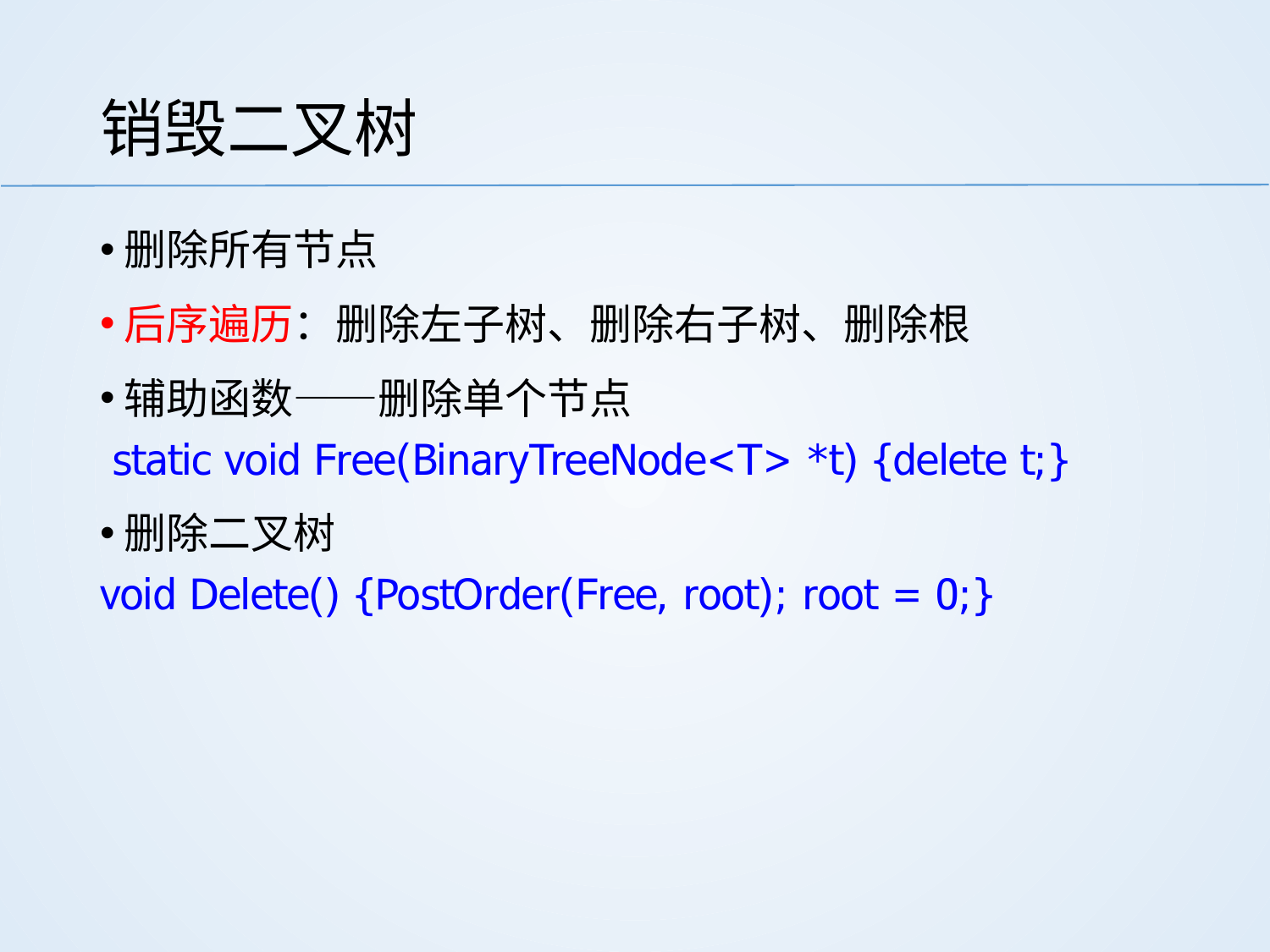

# 销毁二叉树
删除所有节点
后序遍历：删除左子树、删除右子树、删除根
辅助函数——删除单个节点
 static void Free(BinaryTreeNode<T> *t) {delete t;}
删除二叉树
void Delete() {PostOrder(Free, root); root = 0;}

57